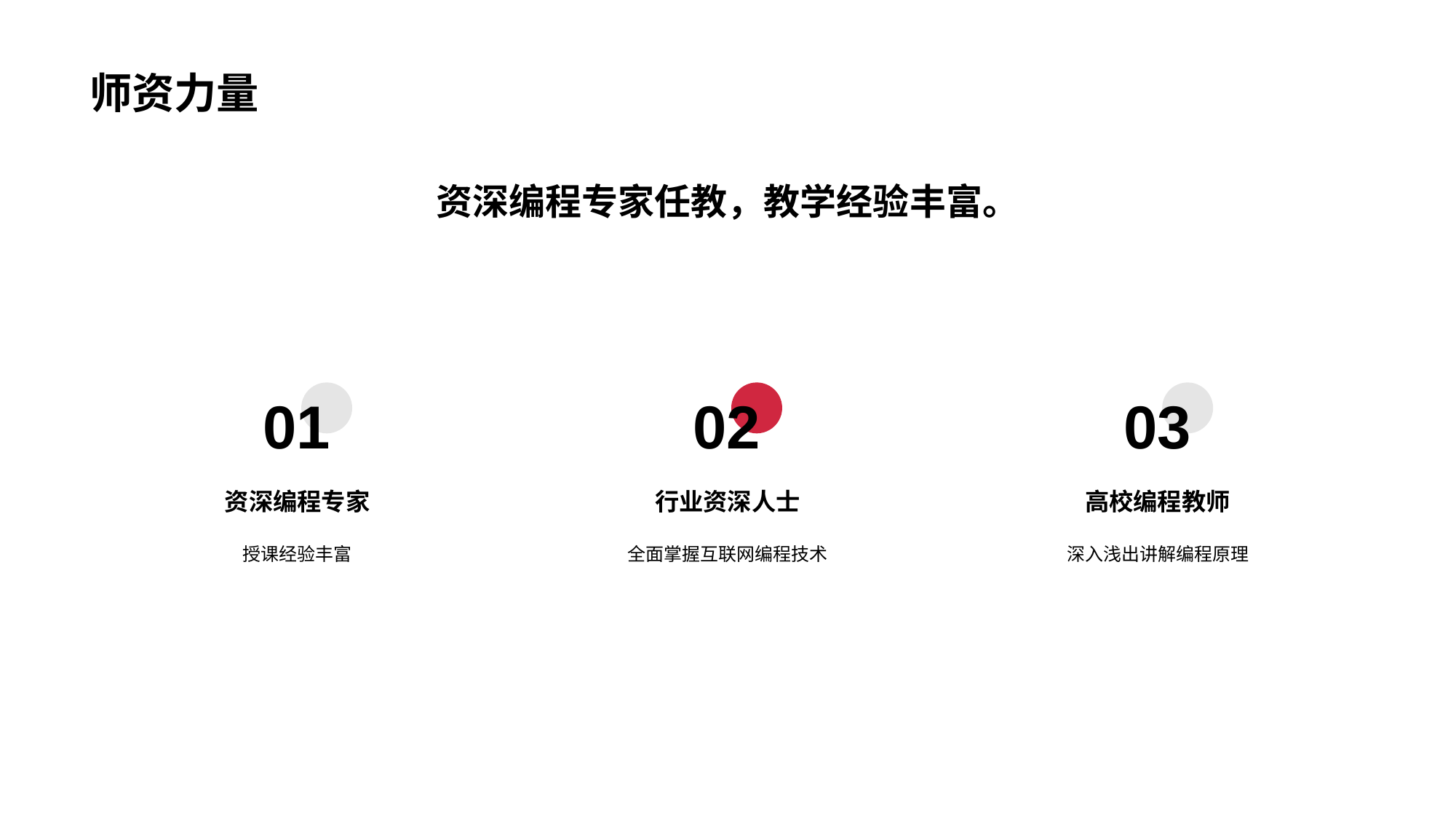

# 师资力量
资深编程专家任教，教学经验丰富。
01

02

03

资深编程专家
行业资深人士
高校编程教师
授课经验丰富
全面掌握互联网编程技术
深入浅出讲解编程原理